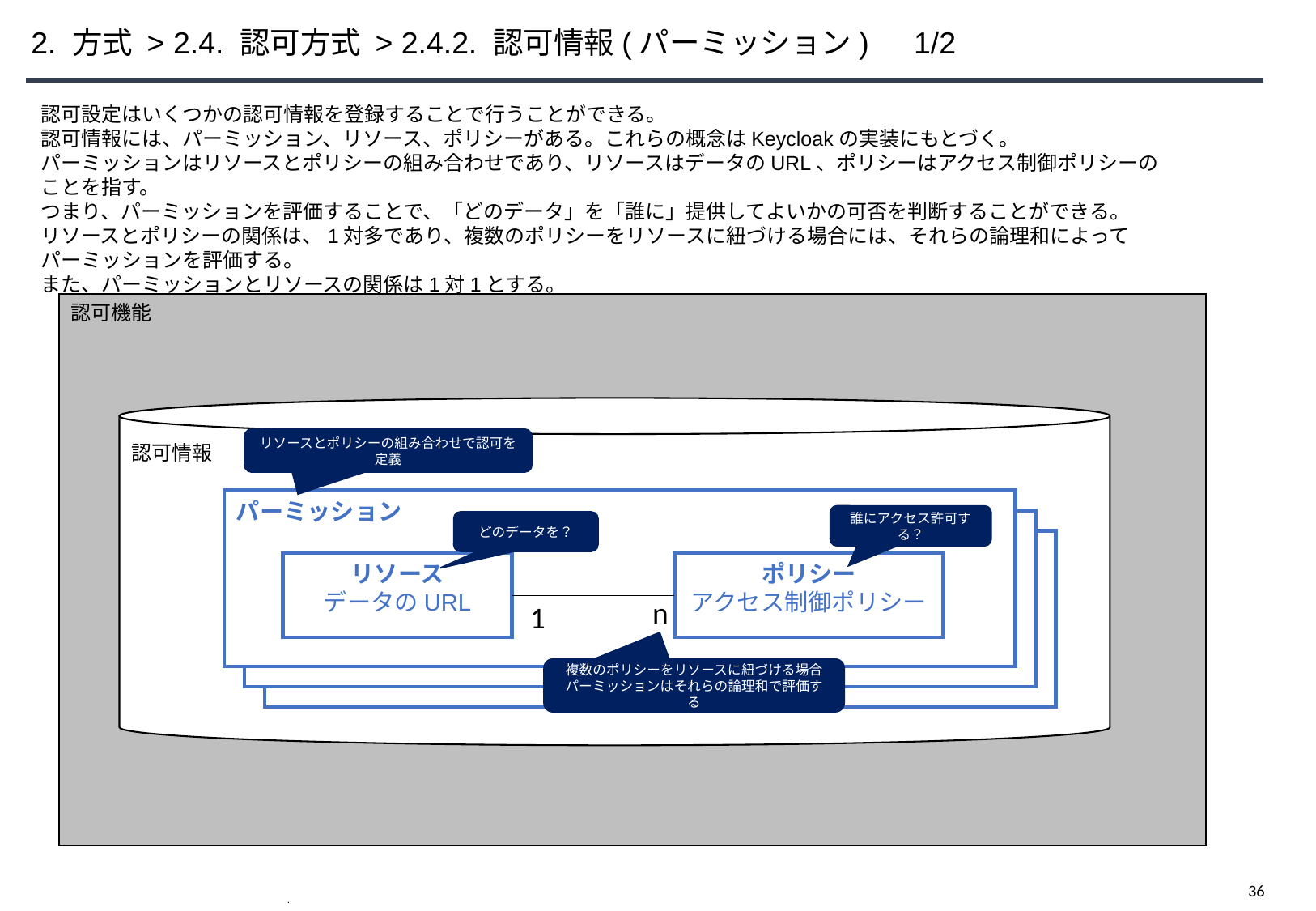

# 2. 方式 > 2.4. 認可方式 > 2.4.2. 認可情報(パーミッション)　1/2
認可設定はいくつかの認可情報を登録することで行うことができる。
認可情報には、パーミッション、リソース、ポリシーがある。これらの概念はKeycloakの実装にもとづく。
パーミッションはリソースとポリシーの組み合わせであり、リソースはデータのURL、ポリシーはアクセス制御ポリシーのことを指す。
つまり、パーミッションを評価することで、「どのデータ」を「誰に」提供してよいかの可否を判断することができる。
リソースとポリシーの関係は、1対多であり、複数のポリシーをリソースに紐づける場合には、それらの論理和によってパーミッションを評価する。
また、パーミッションとリソースの関係は1対1とする。
認可機能
認可情報
リソースとポリシーの組み合わせで認可を定義
パーミッション
誰にアクセス許可する？
パーミッション
どのデータを？
パーミッション
リソース
データのURL
ポリシー
アクセス制御ポリシー
n
1
複数のポリシーをリソースに紐づける場合
パーミッションはそれらの論理和で評価する